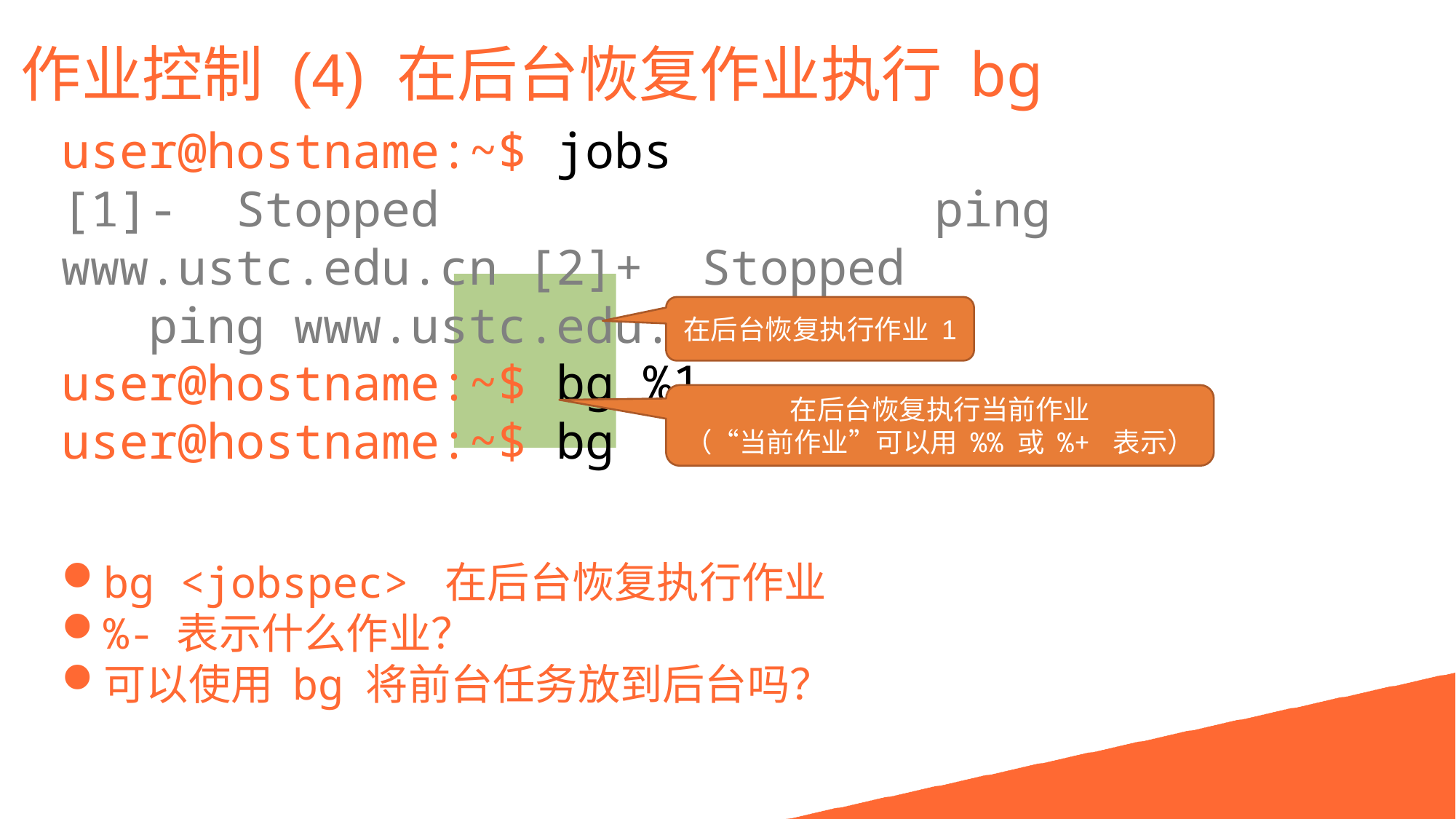

作业控制 (4) 在后台恢复作业执行 bg
user@hostname:~$ jobs
[1]-  Stopped                 ping www.ustc.edu.cn [2]+  Stopped                 ping www.ustc.edu.cn
user@hostname:~$ bg %1
user@hostname:~$ bg

在后台恢复执行作业 1
在后台恢复执行当前作业
（“当前作业”可以用 %% 或 %+ 表示）
bg <jobspec> 在后台恢复执行作业
%- 表示什么作业？
可以使用 bg 将前台任务放到后台吗？